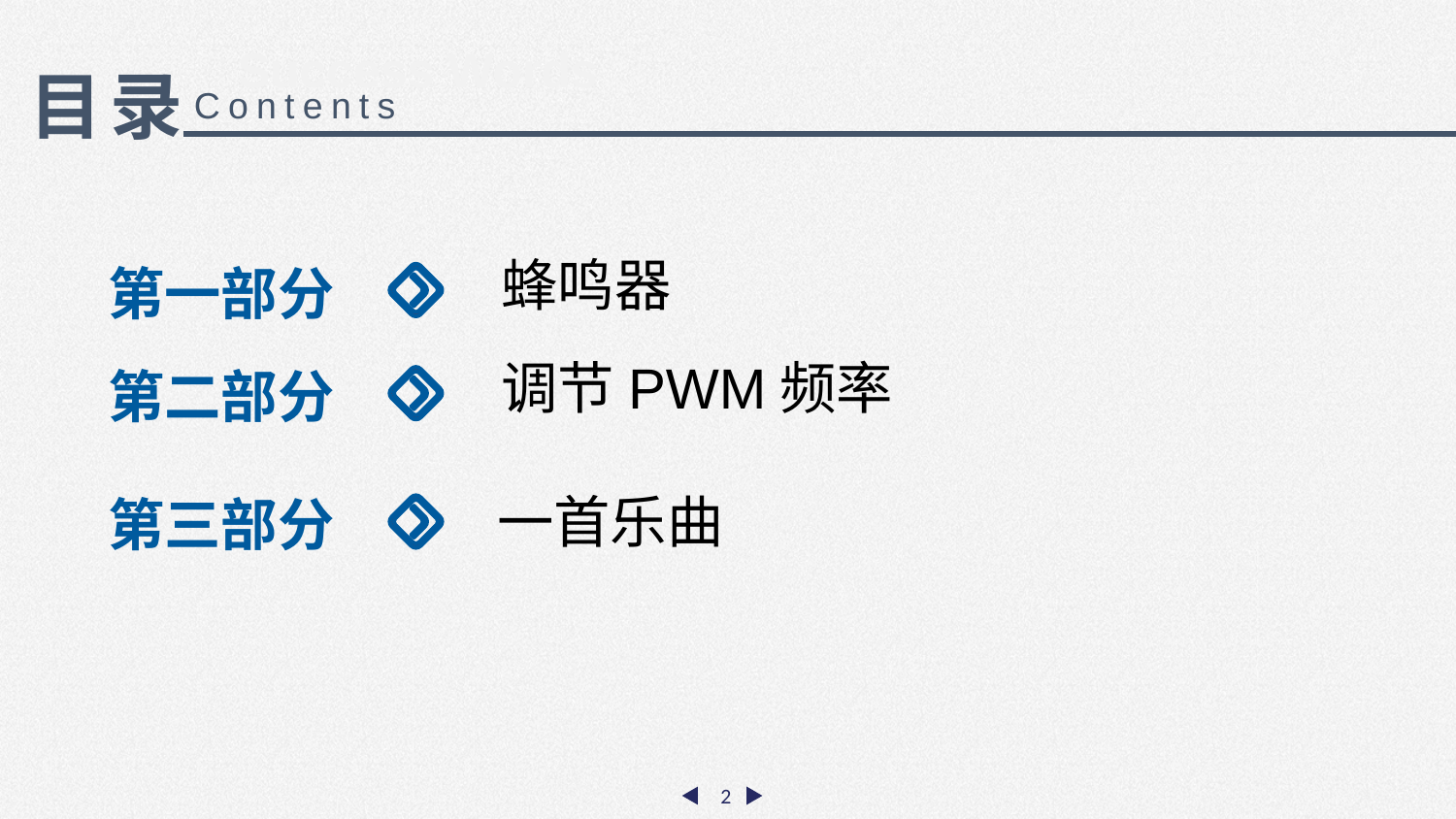

Success Words
目录
Contents
蜂鸣器
第一部分

调节PWM频率
第二部分

一首乐曲
第三部分

2